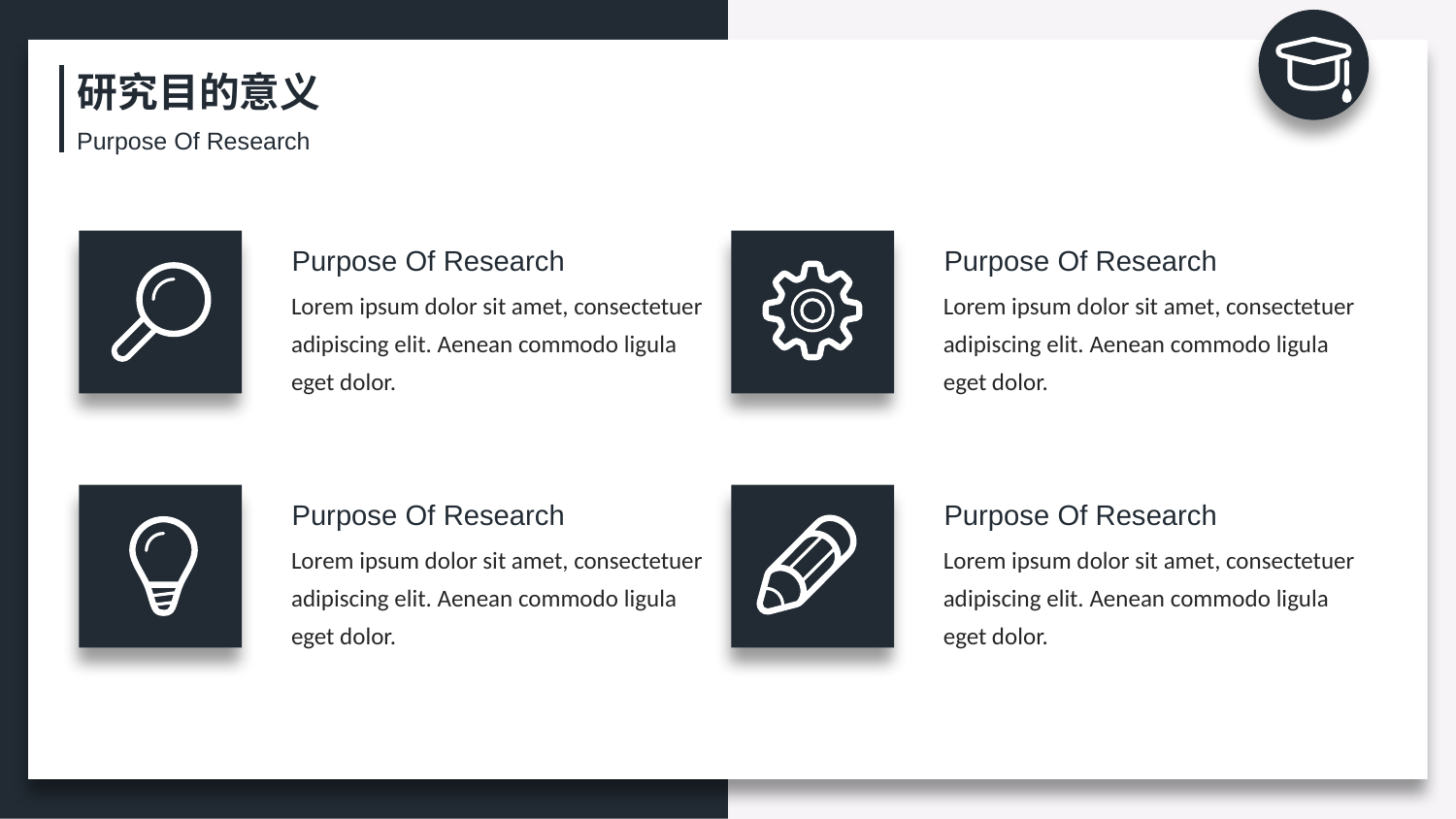

研究目的意义
Purpose Of Research

Purpose Of Research
Purpose Of Research

Lorem ipsum dolor sit amet, consectetuer adipiscing elit. Aenean commodo ligula eget dolor.
Lorem ipsum dolor sit amet, consectetuer adipiscing elit. Aenean commodo ligula eget dolor.

Purpose Of Research
Purpose Of Research

Lorem ipsum dolor sit amet, consectetuer adipiscing elit. Aenean commodo ligula eget dolor.
Lorem ipsum dolor sit amet, consectetuer adipiscing elit. Aenean commodo ligula eget dolor.